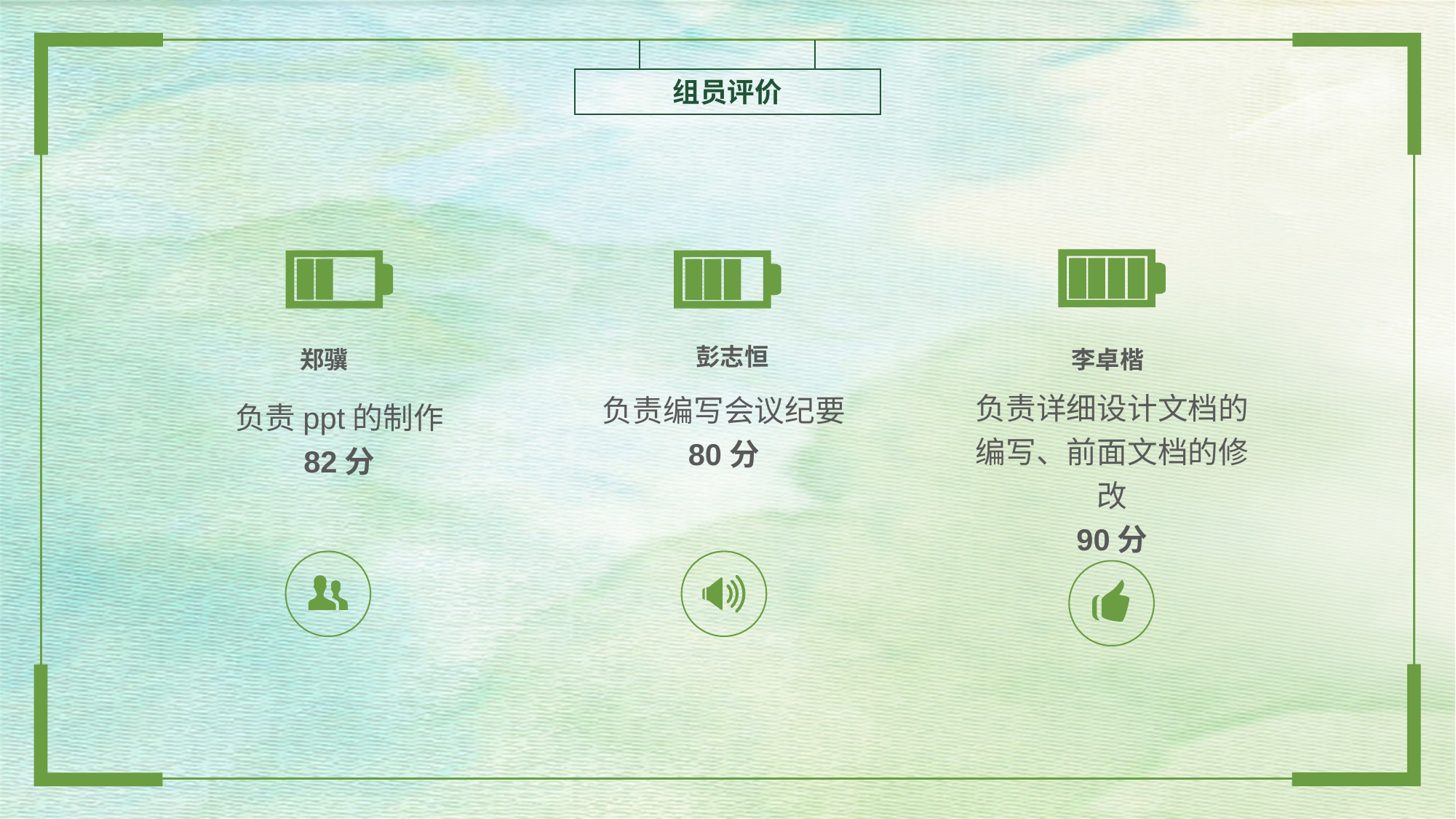

组员评价

彭志恒
郑骥
李卓楷
负责详细设计文档的编写、前面文档的修改
90分
负责编写会议纪要
80分
负责ppt的制作
82分